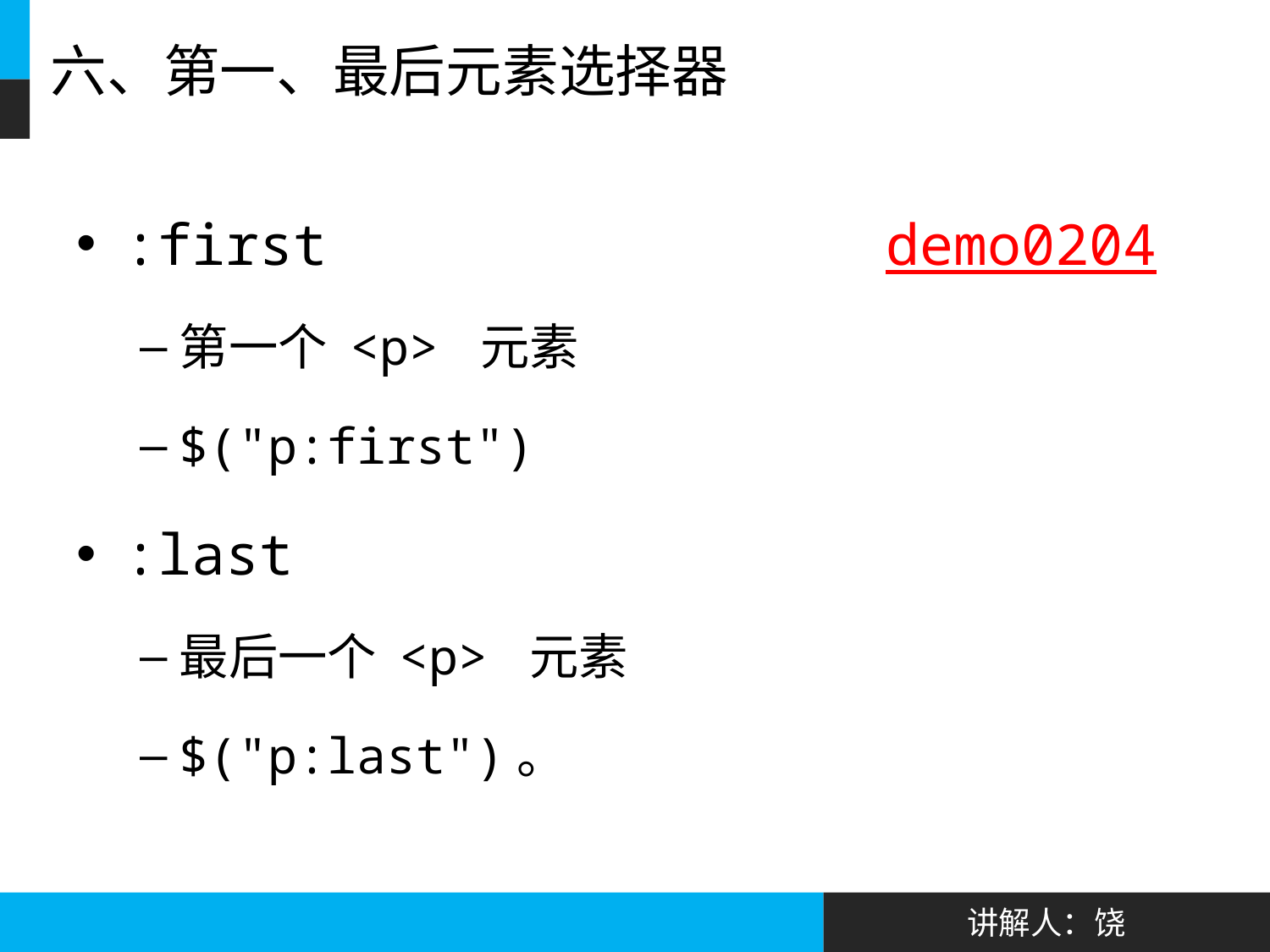

# 六、第一、最后元素选择器
:first					demo0204
第一个 <p> 元素
$("p:first")
:last
最后一个 <p> 元素
$("p:last")。